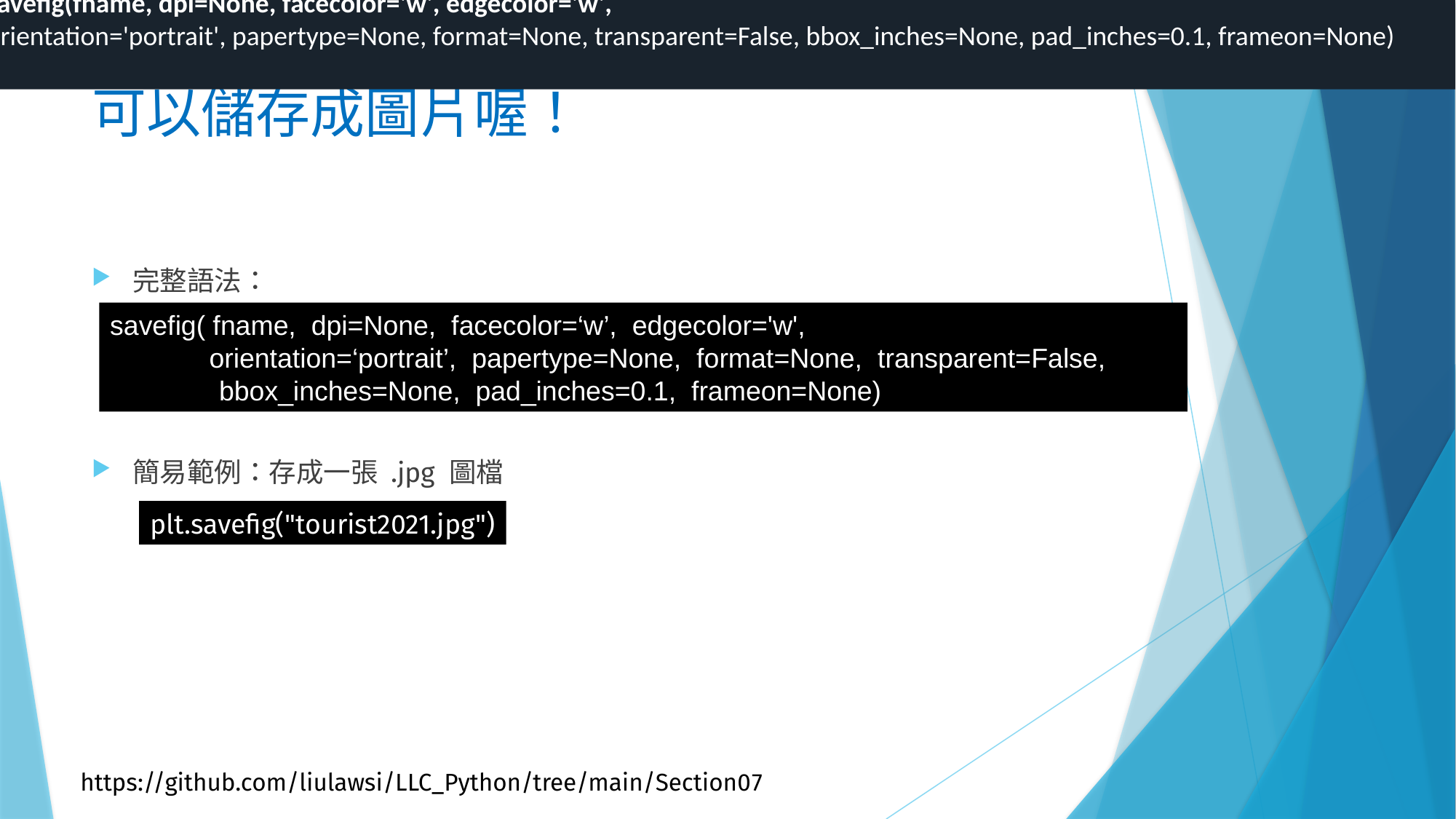

savefig(fname, dpi=None, facecolor='w', edgecolor='w',
orientation='portrait', papertype=None, format=None, transparent=False, bbox_inches=None, pad_inches=0.1, frameon=None)

savefig(fname, dpi=None, facecolor='w', edgecolor='w',
orientation='portrait', papertype=None, format=None, transparent=False, bbox_inches=None, pad_inches=0.1, frameon=None)

# 可以儲存成圖片喔！
完整語法：

簡易範例：存成一張 .jpg 圖檔
savefig( fname,  dpi=None,  facecolor=‘w’,  edgecolor='w',
             orientation=‘portrait’,  papertype=None,  format=None,  transparent=False,  	bbox_inches=None,  pad_inches=0.1,  frameon=None)
plt.savefig("tourist2021.jpg")